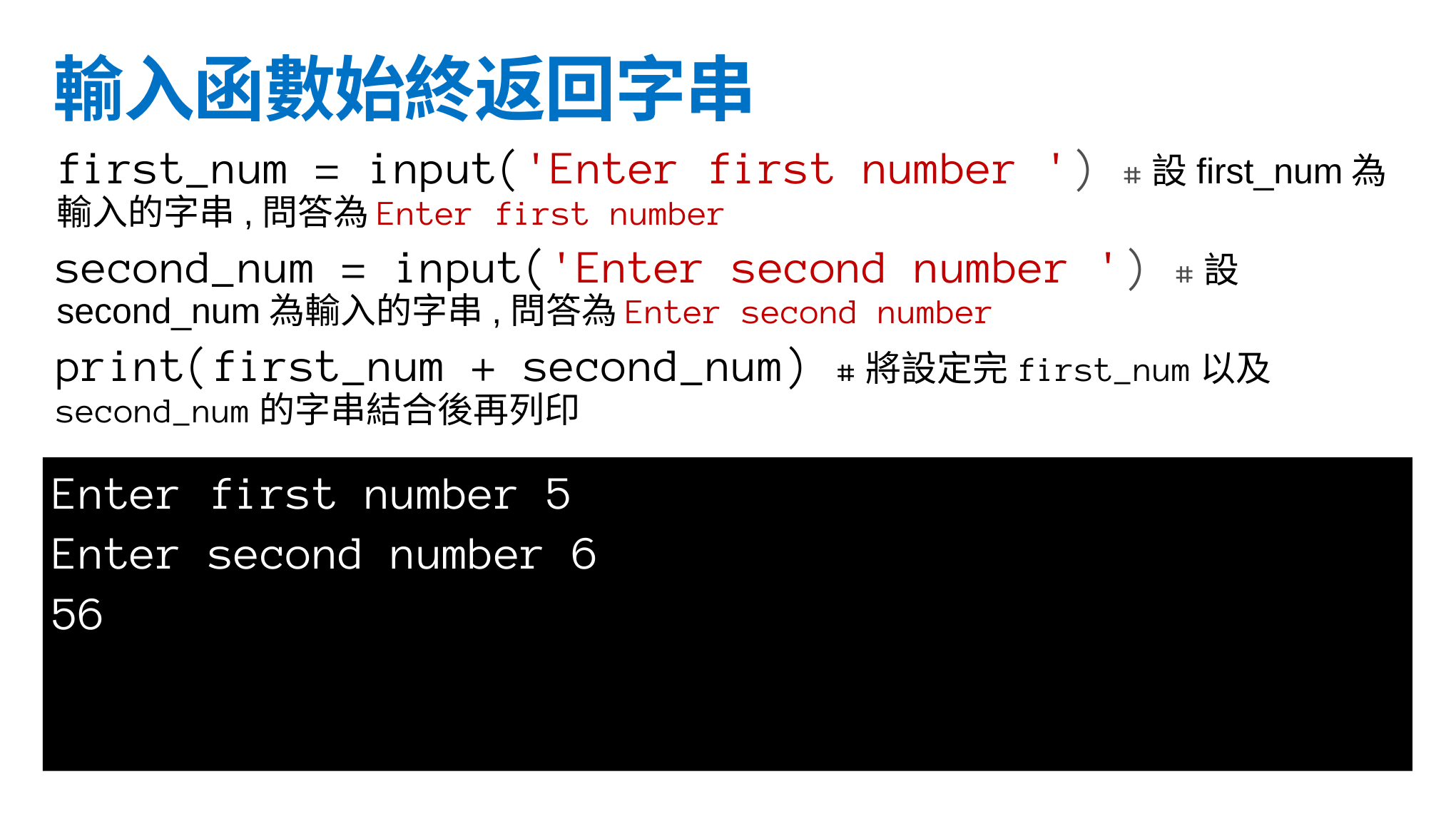

輸入函數始終返回字串
first_num = input('Enter first number ') #設first_num為輸入的字串,問答為Enter first number
second_num = input('Enter second number ') #設second_num為輸入的字串,問答為Enter second number
print(first_num + second_num) #將設定完first_num以及second_num的字串結合後再列印

Enter first number 5
Enter second number 6
56